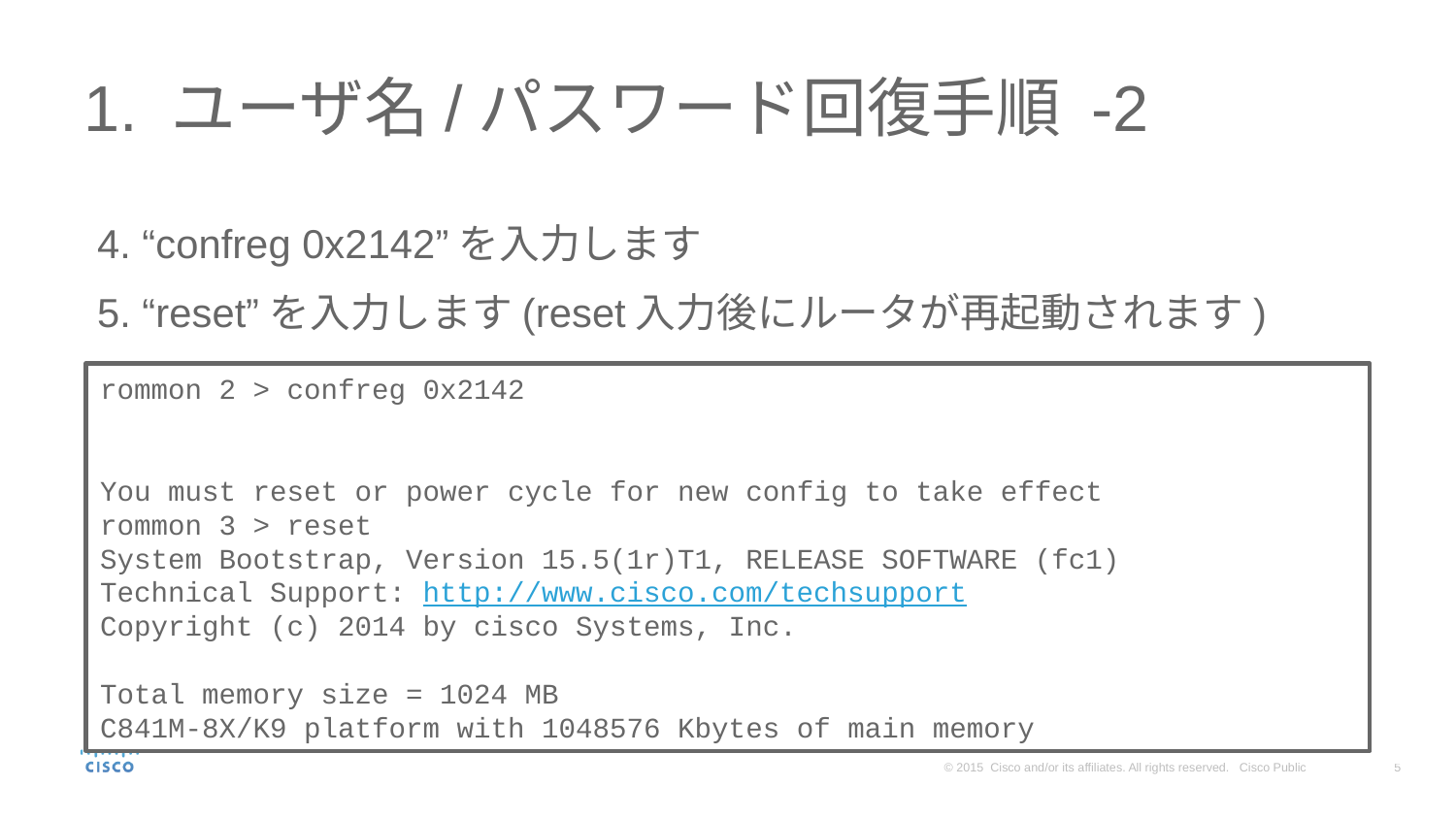

# 1. ユーザ名/パスワード回復手順 -2
4. “confreg 0x2142”を入力します
5. “reset”を入力します(reset入力後にルータが再起動されます)
rommon 2 > confreg 0x2142

You must reset or power cycle for new config to take effect
rommon 3 > reset
System Bootstrap, Version 15.5(1r)T1, RELEASE SOFTWARE (fc1)
Technical Support: http://www.cisco.com/techsupport
Copyright (c) 2014 by cisco Systems, Inc.

Total memory size = 1024 MB
C841M-8X/K9 platform with 1048576 Kbytes of main memory